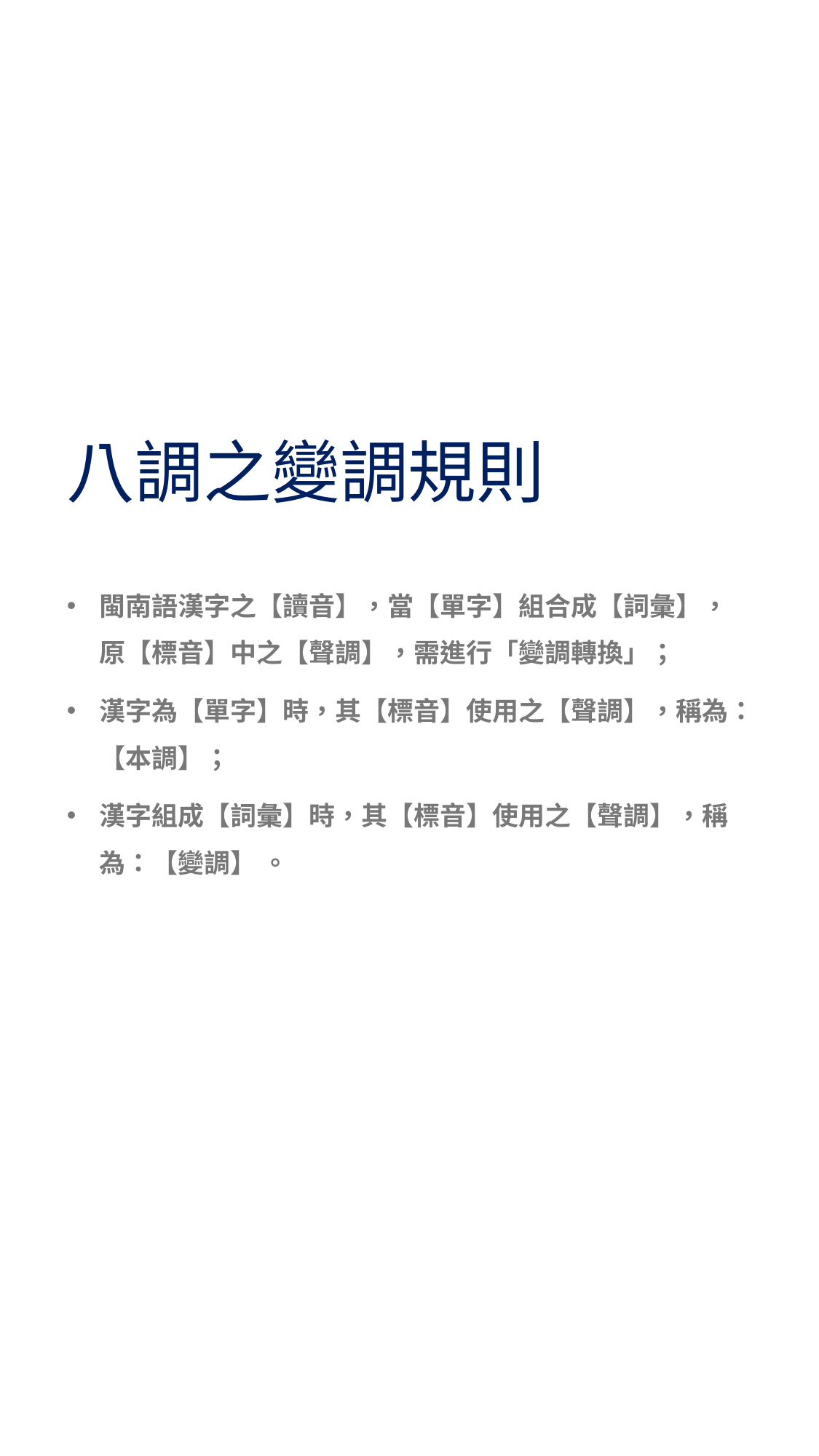

# 八調之變調規則
閩南語漢字之【讀音】，當【單字】組合成【詞彙】，原【標音】中之【聲調】，需進行「變調轉換」；
漢字為【單字】時，其【標音】使用之【聲調】，稱為：【本調】；
漢字組成【詞彙】時，其【標音】使用之【聲調】，稱為：【變調】 。